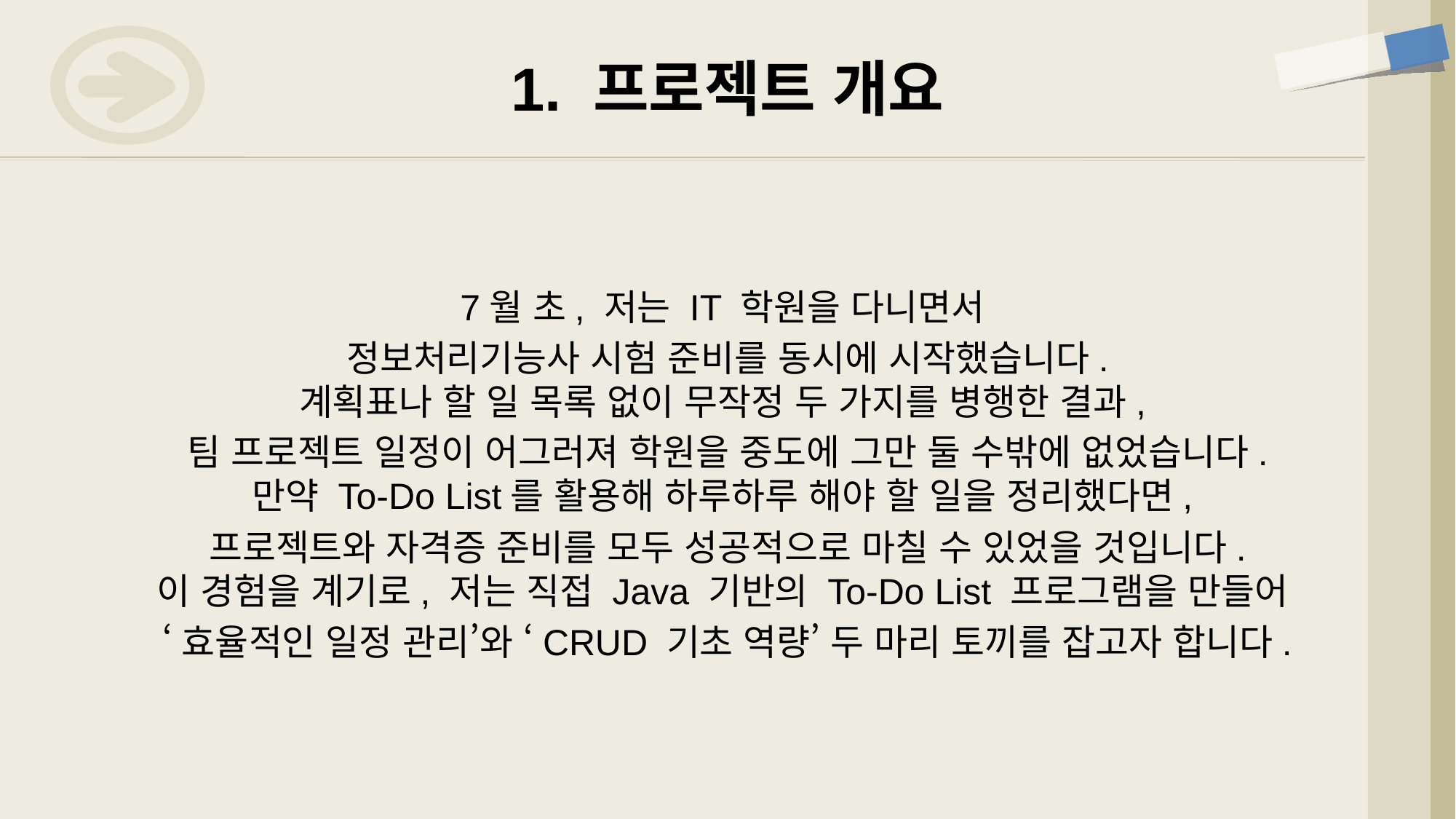

# 1. 프로젝트 개요
7월 초, 저는 IT 학원을 다니면서
정보처리기능사 시험 준비를 동시에 시작했습니다.
계획표나 할 일 목록 없이 무작정 두 가지를 병행한 결과,
팀 프로젝트 일정이 어그러져 학원을 중도에 그만 둘 수밖에 없었습니다.
만약 To-Do List를 활용해 하루하루 해야 할 일을 정리했다면,
프로젝트와 자격증 준비를 모두 성공적으로 마칠 수 있었을 것입니다.
이 경험을 계기로, 저는 직접 Java 기반의 To-Do List 프로그램을 만들어
‘효율적인 일정 관리’와 ‘CRUD 기초 역량’ 두 마리 토끼를 잡고자 합니다.